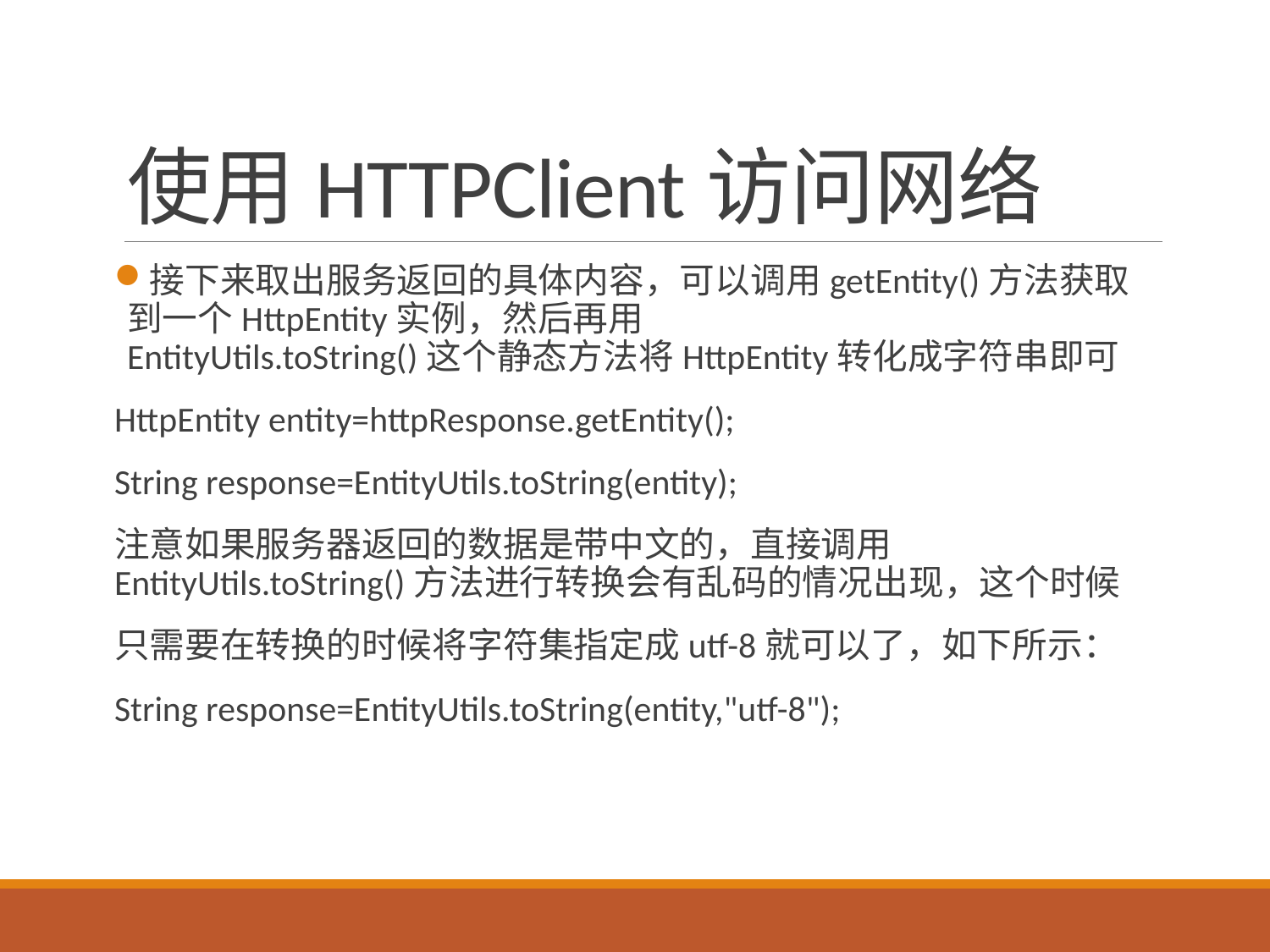

# 使用HTTPClient访问网络
接下来取出服务返回的具体内容，可以调用getEntity()方法获取到一个HttpEntity实例，然后再用
EntityUtils.toString()这个静态方法将HttpEntity转化成字符串即可
HttpEntity entity=httpResponse.getEntity();
String response=EntityUtils.toString(entity);
注意如果服务器返回的数据是带中文的，直接调用EntityUtils.toString()方法进行转换会有乱码的情况出现，这个时候
只需要在转换的时候将字符集指定成utf-8就可以了，如下所示：
String response=EntityUtils.toString(entity,"utf-8");